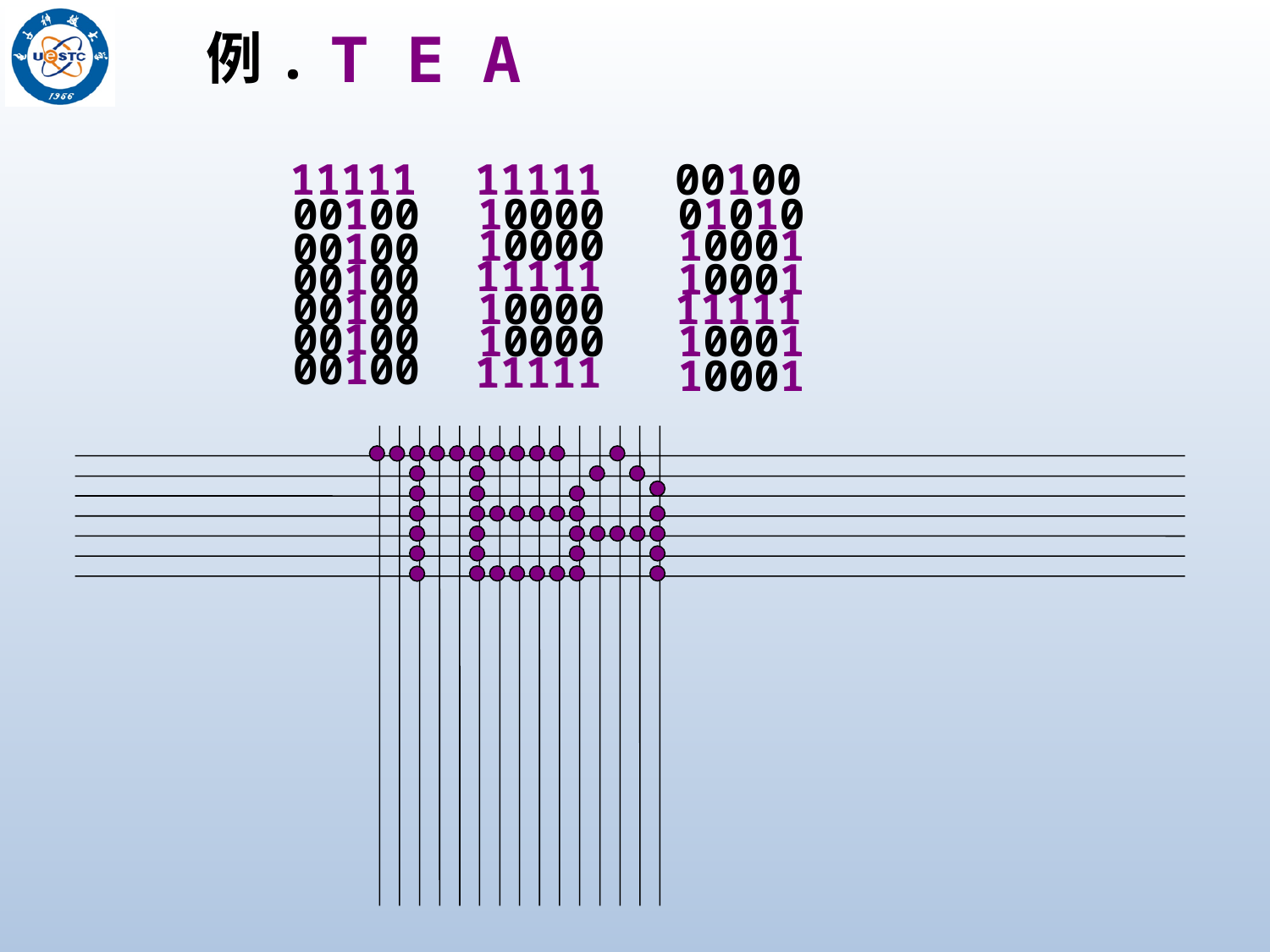

T E A
例.
11111
11111
00100
 00100
 10000
 01010
 10000
 10001
 00100
11111
 00100
 10001
 00100
 10000
11111
 00100
 10000
 10001
 00100
11111
 10001